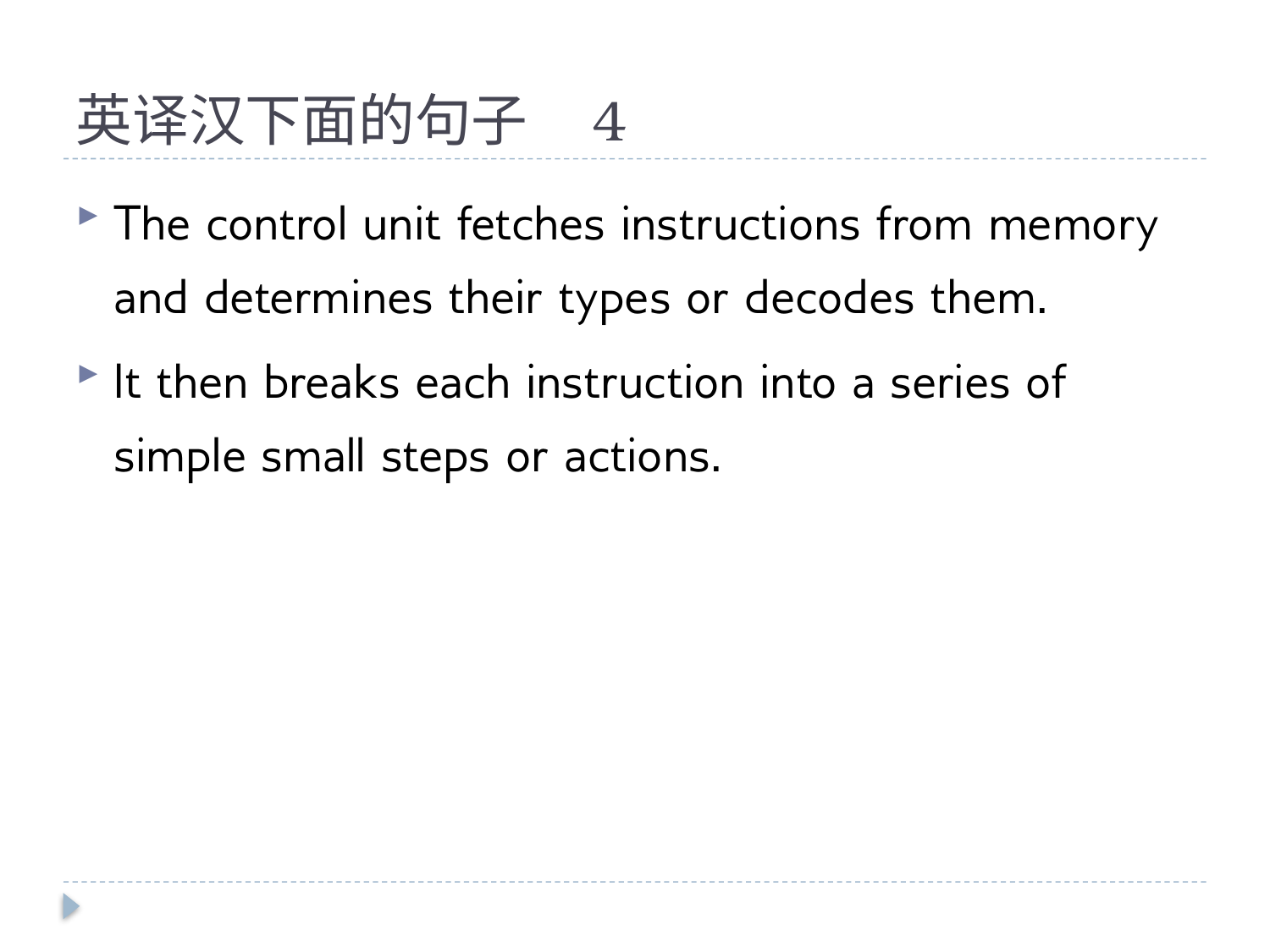

# 英译汉下面的句子    4
The control unit fetches instructions from memory and determines their types or decodes them.
It then breaks each instruction into a series of simple small steps or actions.